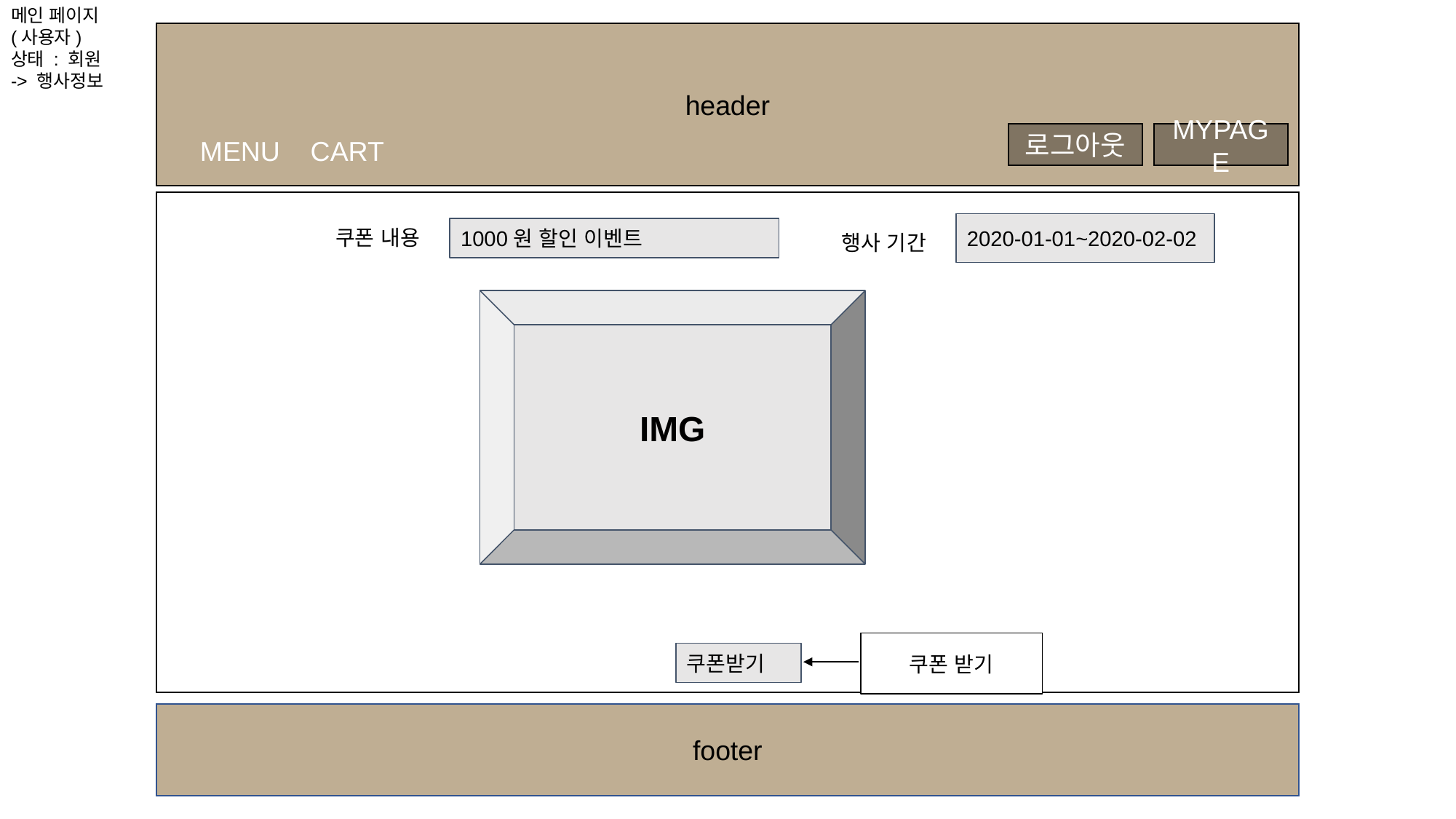

메인 페이지
(사용자)
상태 : 회원
-> 행사정보
header
로그아웃
MYPAGE
MENU    CART

쿠폰 내용
2020-01-01~2020-02-02
1000원 할인 이벤트
행사 기간
IMG
쿠폰 받기
쿠폰받기
footer